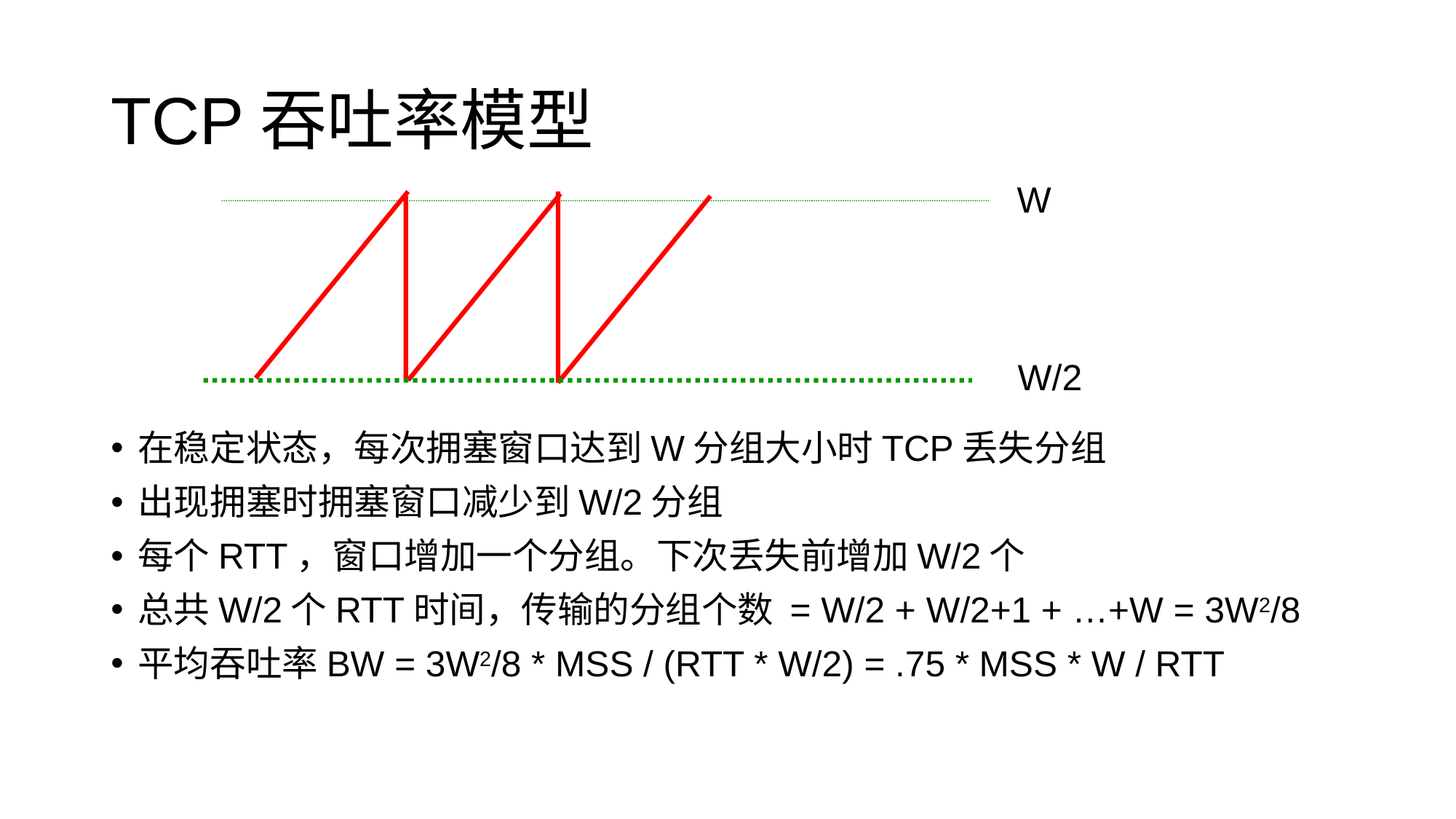

# TCP吞吐率模型
W

W/2

在稳定状态，每次拥塞窗口达到W分组大小时TCP丢失分组
出现拥塞时拥塞窗口减少到W/2分组
每个RTT，窗口增加一个分组。下次丢失前增加W/2个
总共W/2个RTT时间，传输的分组个数 = W/2 + W/2+1 + …+W = 3W2/8
平均吞吐率BW = 3W2/8 * MSS / (RTT * W/2) = .75 * MSS * W / RTT